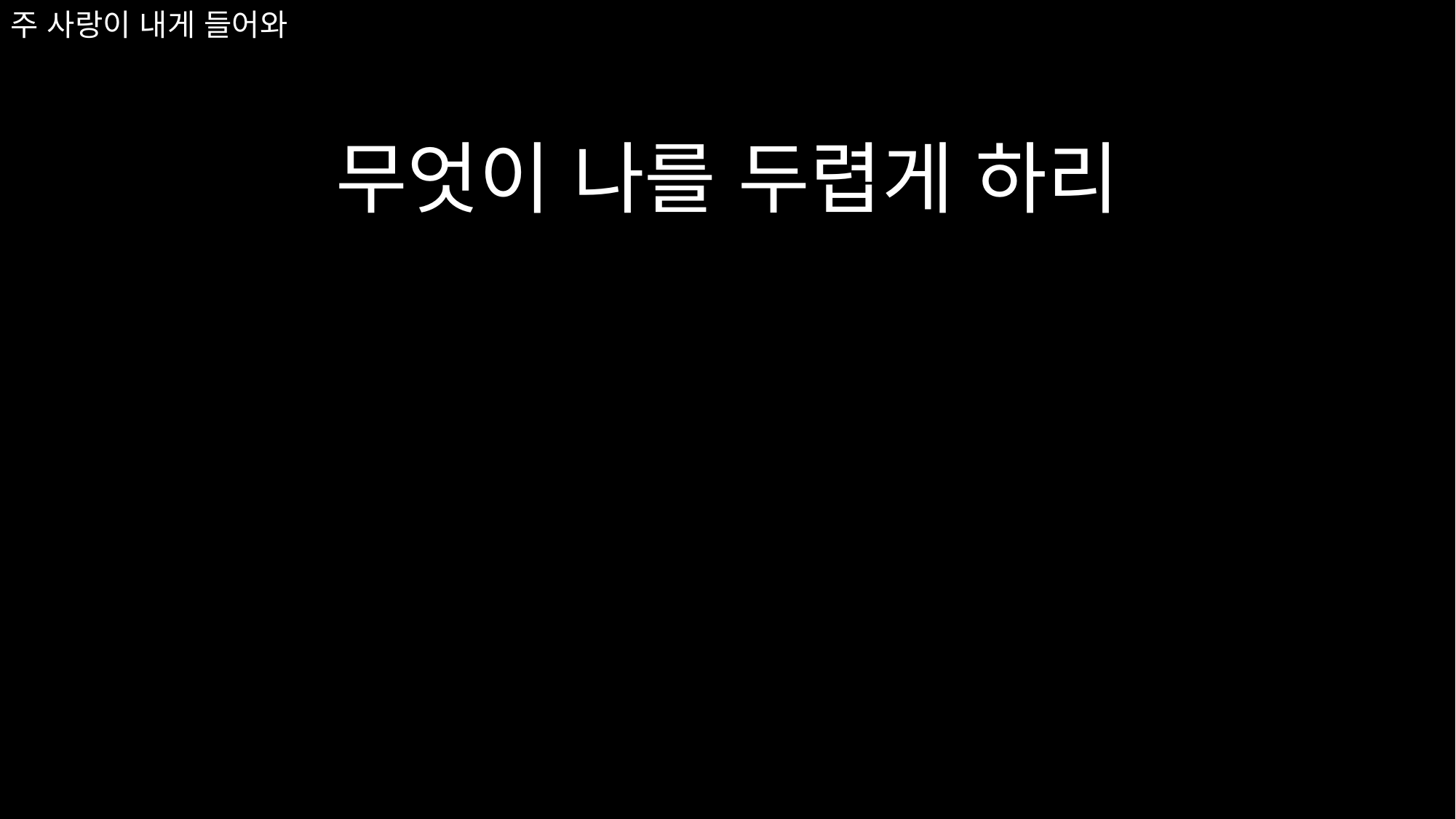

# 주 사랑이 내게 들어와
무엇이 나를 두렵게 하리